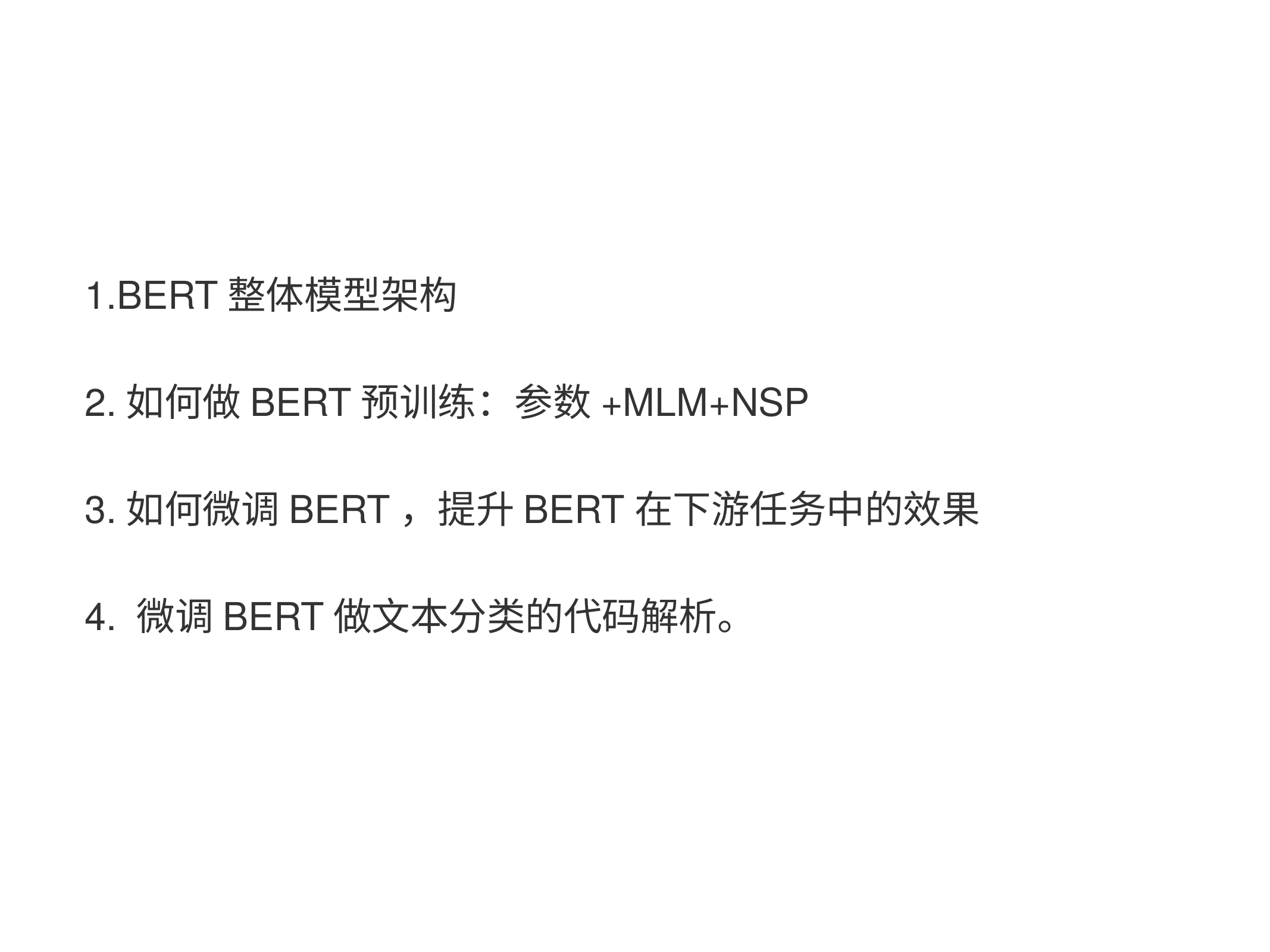

1.BERT整体模型架构
2.如何做BERT预训练：参数+MLM+NSP
3.如何微调BERT，提升BERT在下游任务中的效果
4. 微调BERT做文本分类的代码解析。